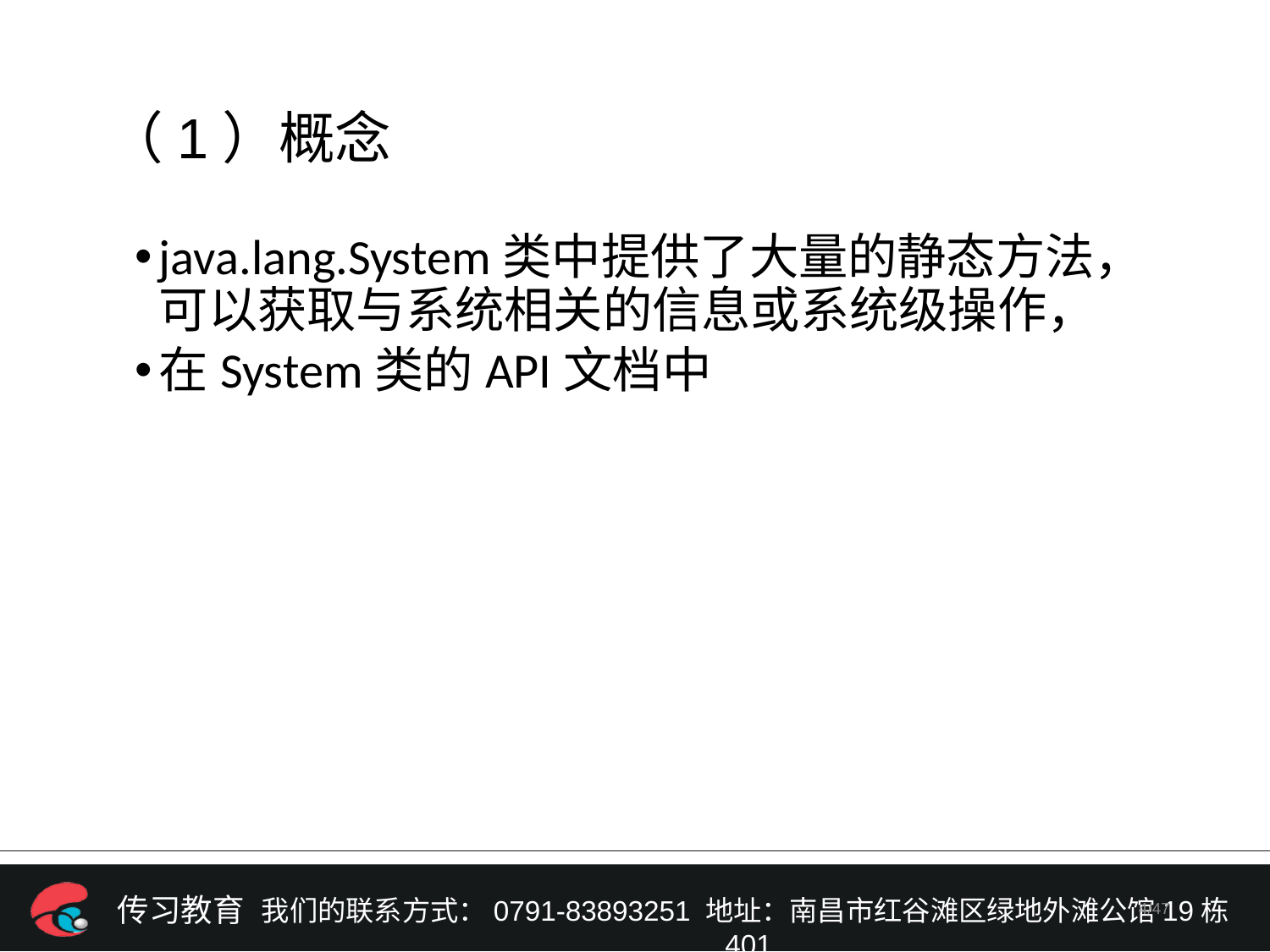

（1）概念
java.lang.System类中提供了大量的静态方法，可以获取与系统相关的信息或系统级操作，
在System类的API文档中
4/47